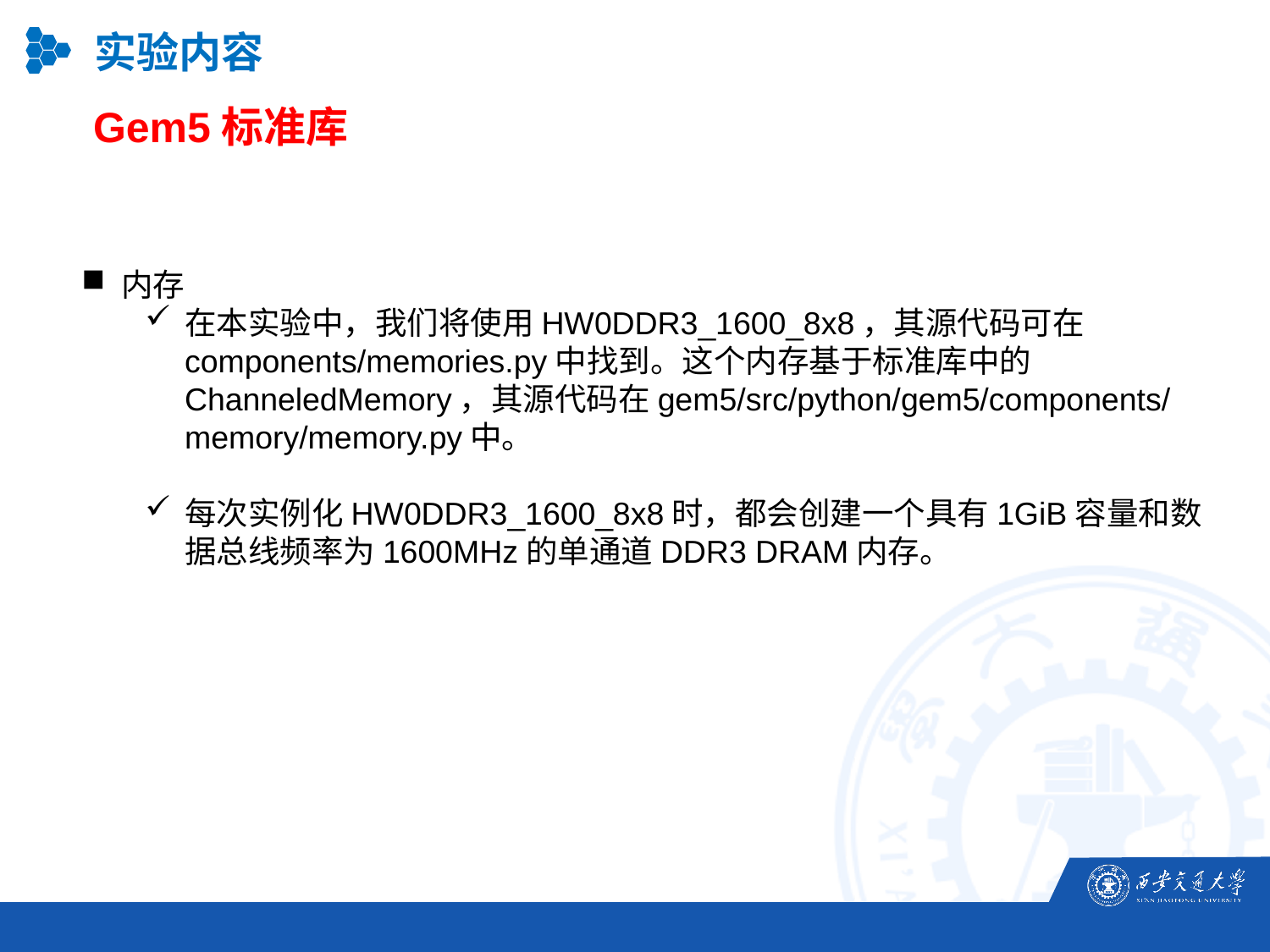

实验内容
Gem5标准库

内存
在本实验中，我们将使用HW0DDR3_1600_8x8，其源代码可在components/memories.py中找到。这个内存基于标准库中的ChanneledMemory，其源代码在gem5/src/python/gem5/components/memory/memory.py中。

每次实例化HW0DDR3_1600_8x8时，都会创建一个具有1GiB容量和数据总线频率为1600MHz的单通道DDR3 DRAM内存。